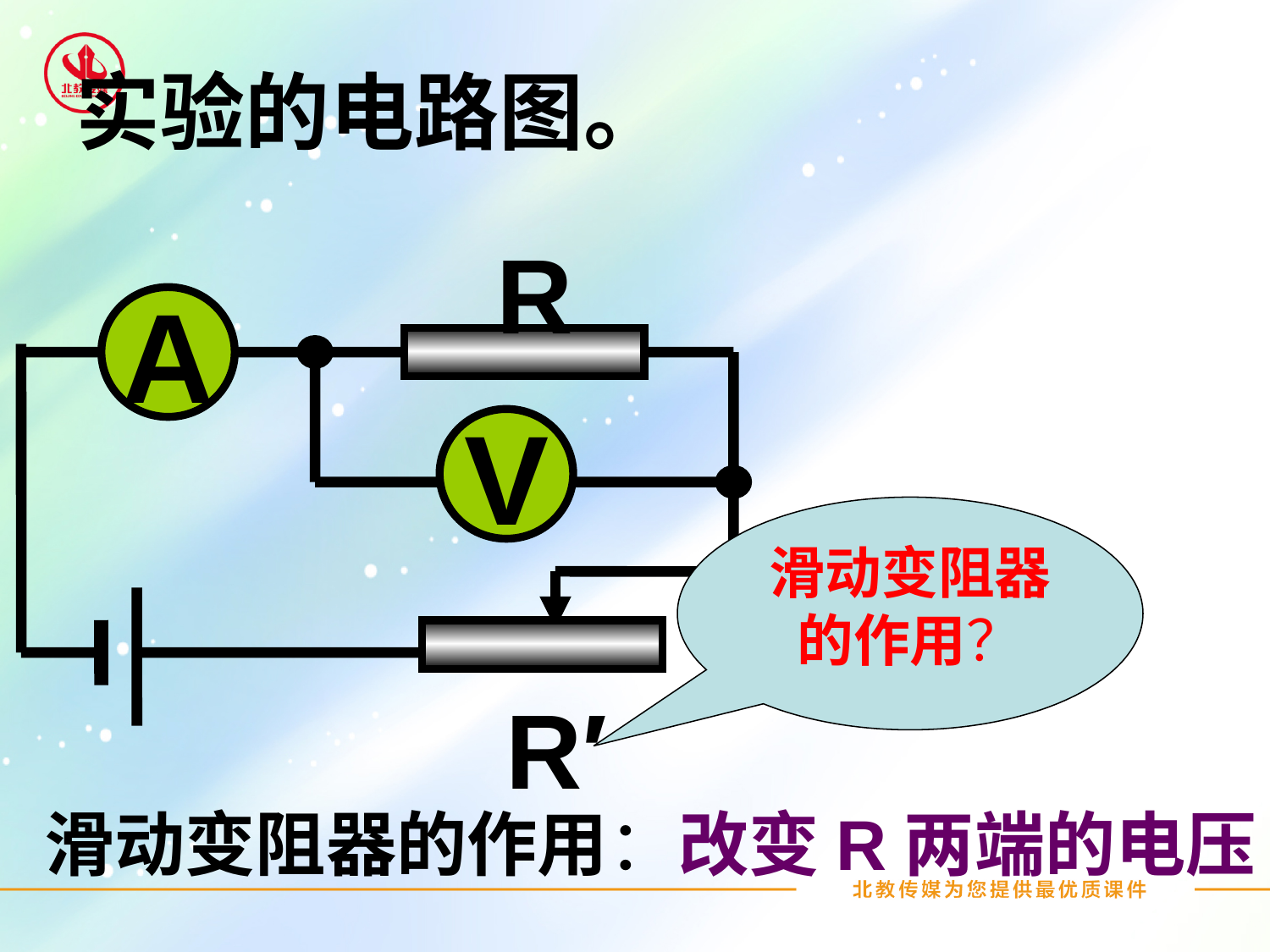

实验的电路图。
R
A

V

R′
滑动变阻器的作用？
滑动变阻器的作用：改变R两端的电压